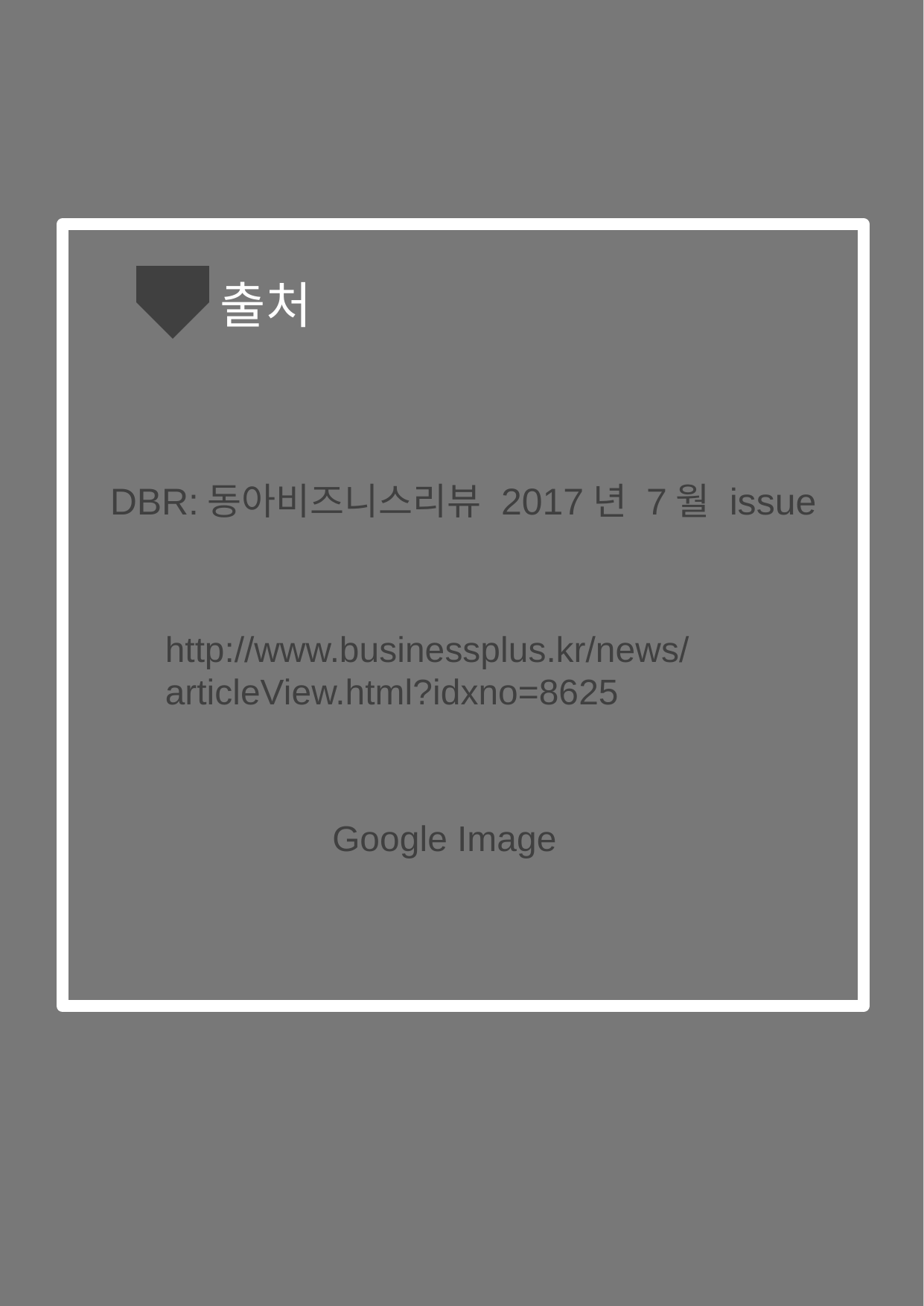

출처
DBR:동아비즈니스리뷰 2017년 7월 issue
http://www.businessplus.kr/news/articleView.html?idxno=8625
Google Image